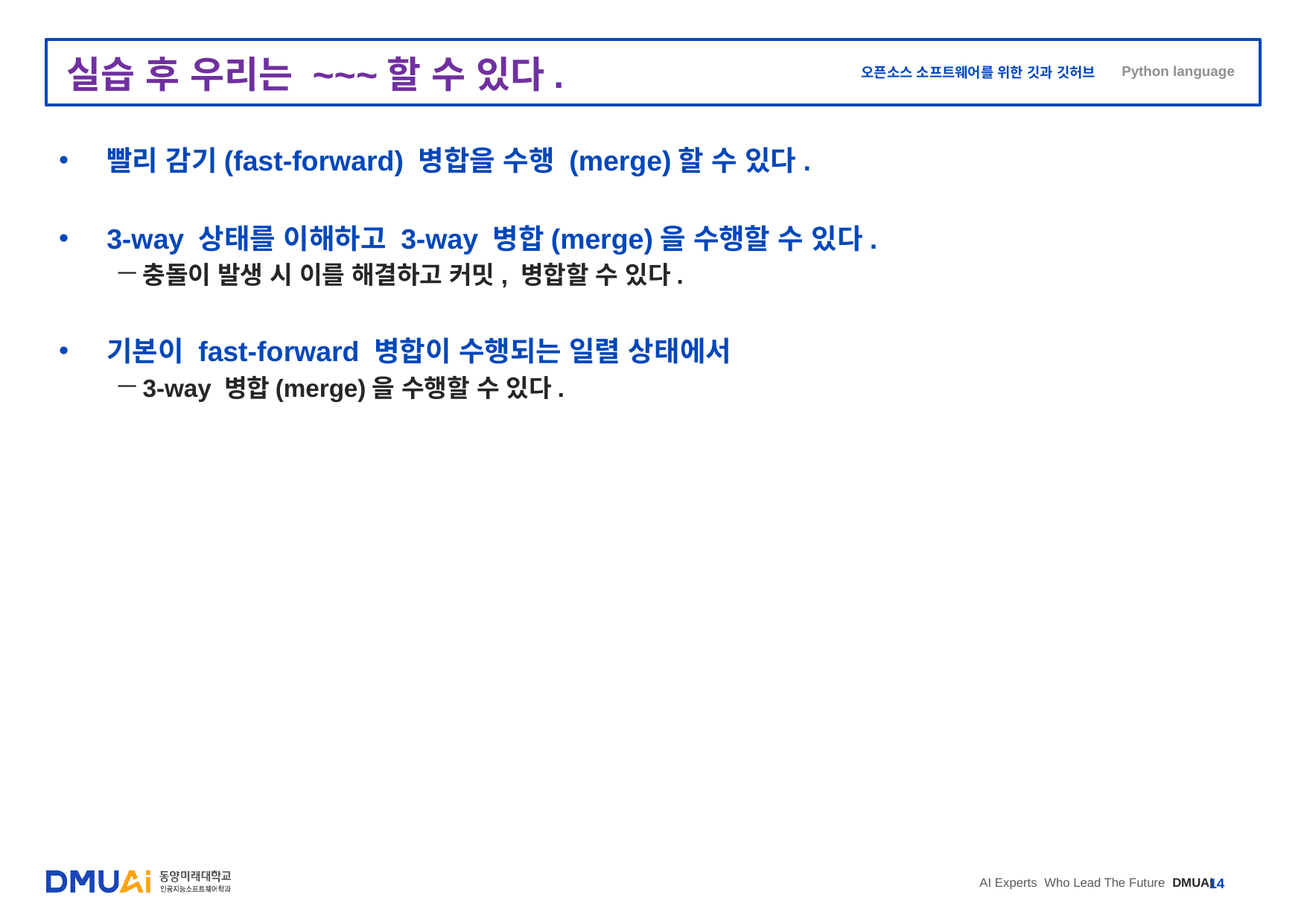

# 실습 후 우리는 ~~~할 수 있다.
빨리 감기(fast-forward) 병합을 수행 (merge)할 수 있다.

3-way 상태를 이해하고 3-way 병합(merge)을 수행할 수 있다.
충돌이 발생 시 이를 해결하고 커밋, 병합할 수 있다.

기본이 fast-forward 병합이 수행되는 일렬 상태에서
3-way 병합(merge)을 수행할 수 있다.